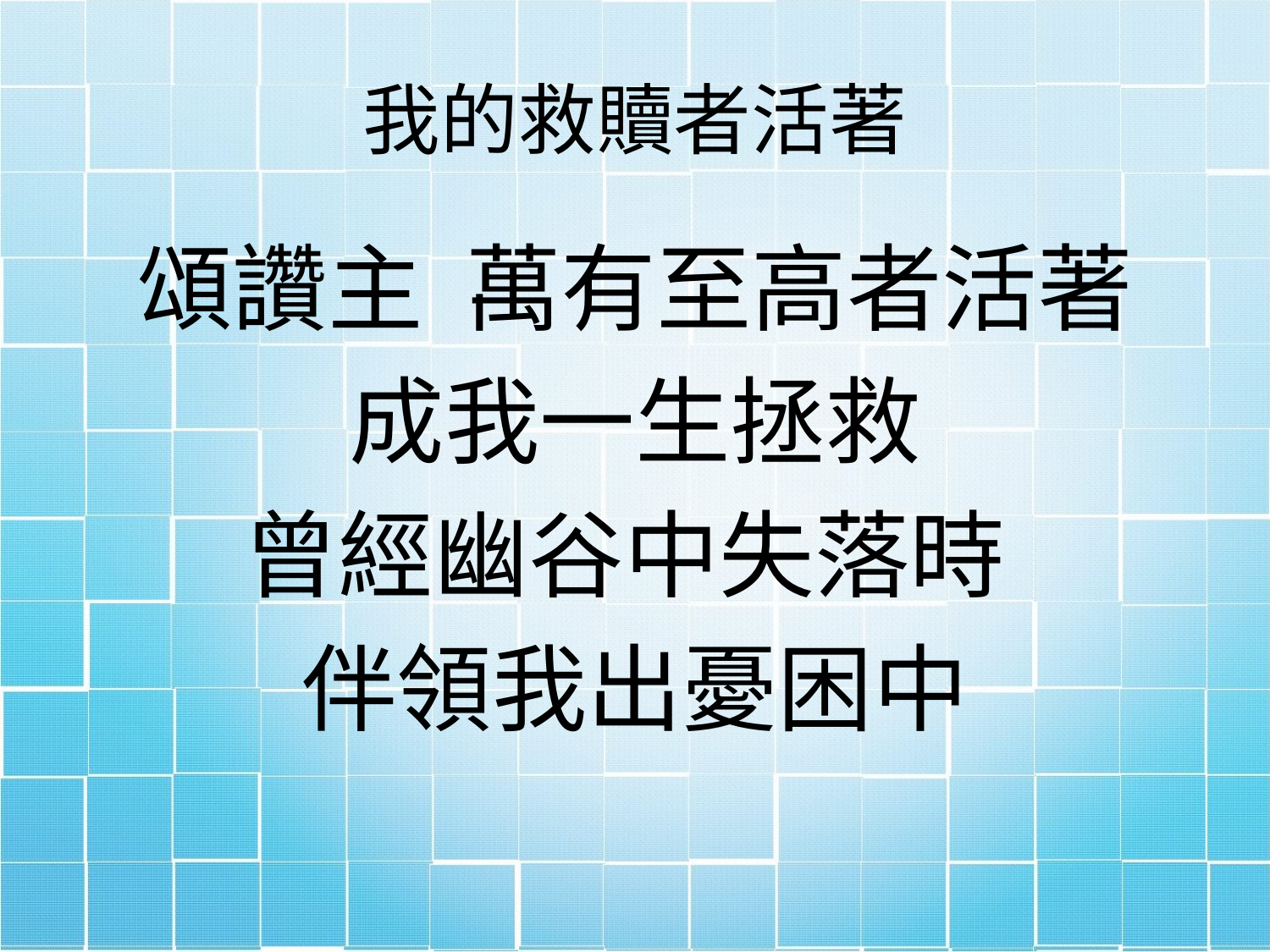

# 我的救贖者活著
頌讚主  萬有至高者活著
成我一生拯救
曾經幽谷中失落時
伴領我出憂困中